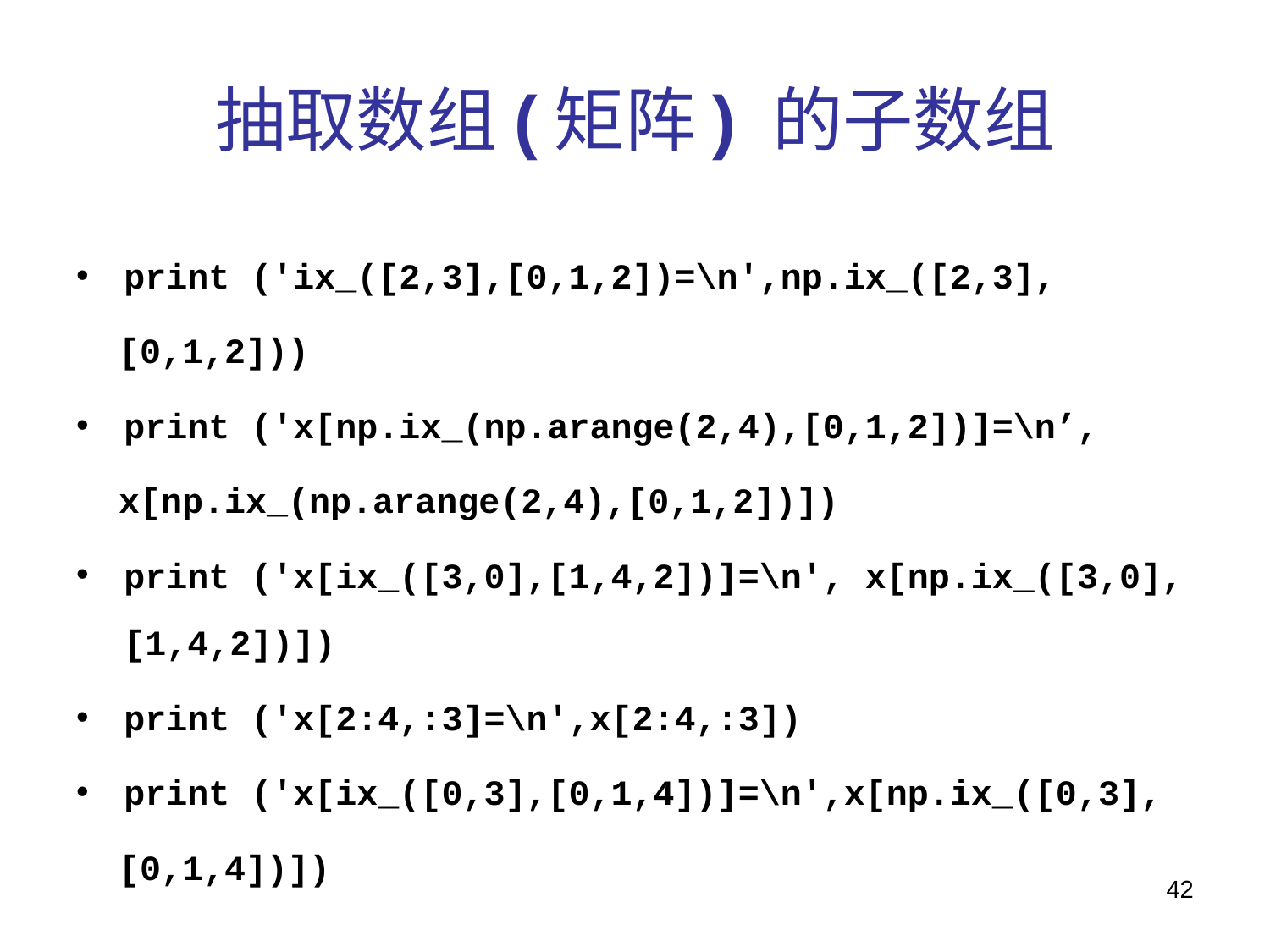

# 抽取数组(矩阵) 的子数组
print ('ix_([2,3],[0,1,2])=\n',np.ix_([2,3],
  [0,1,2]))
print ('x[np.ix_(np.arange(2,4),[0,1,2])]=\n’,
  x[np.ix_(np.arange(2,4),[0,1,2])])
print ('x[ix_([3,0],[1,4,2])]=\n', x[np.ix_([3,0],[1,4,2])])
print ('x[2:4,:3]=\n',x[2:4,:3])
print ('x[ix_([0,3],[0,1,4])]=\n',x[np.ix_([0,3],
  [0,1,4])])

42